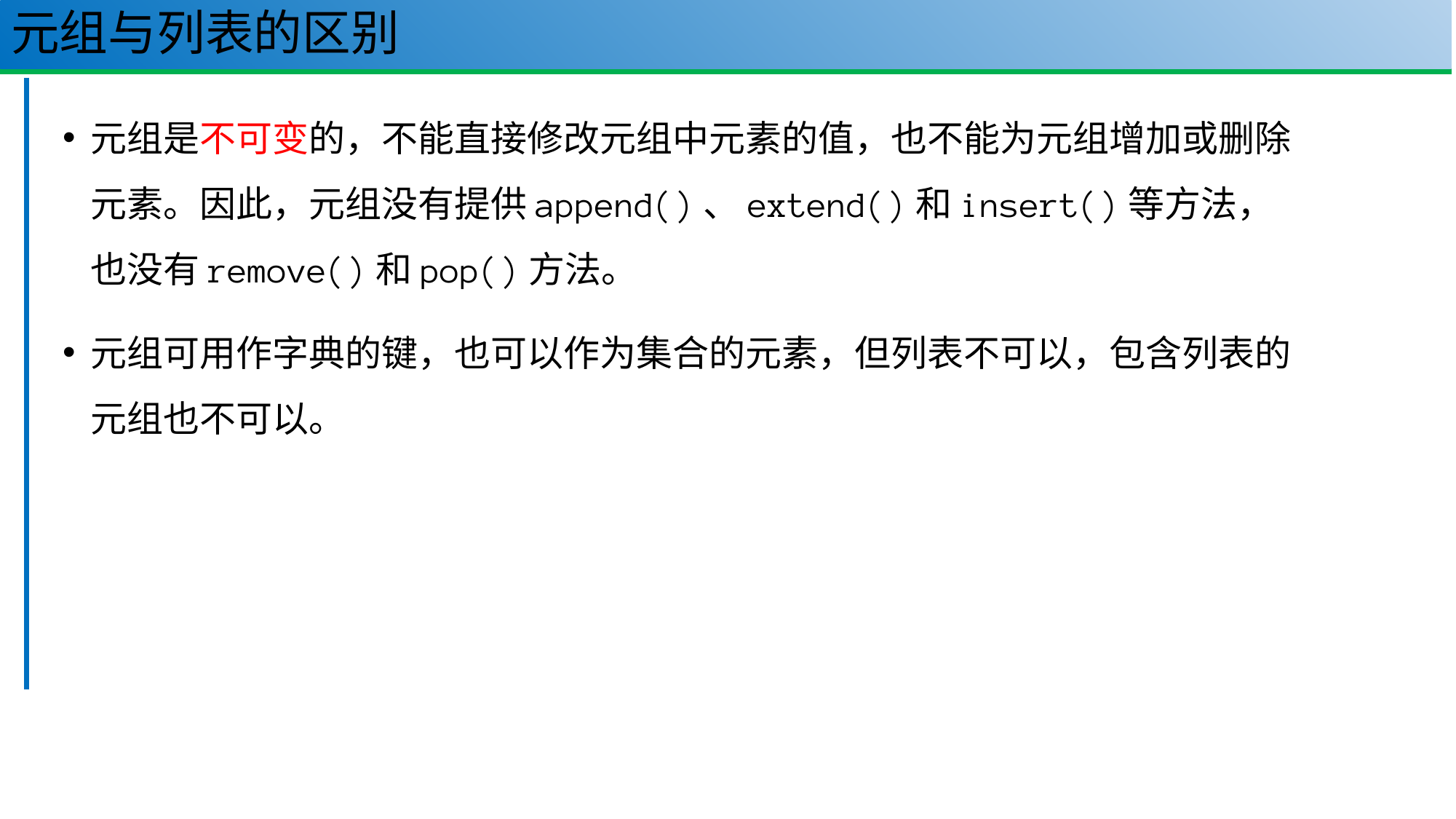

# 元组与列表的区别
36
元组是不可变的，不能直接修改元组中元素的值，也不能为元组增加或删除元素。因此，元组没有提供append()、extend()和insert()等方法，也没有remove()和pop()方法。
元组可用作字典的键，也可以作为集合的元素，但列表不可以，包含列表的元组也不可以。